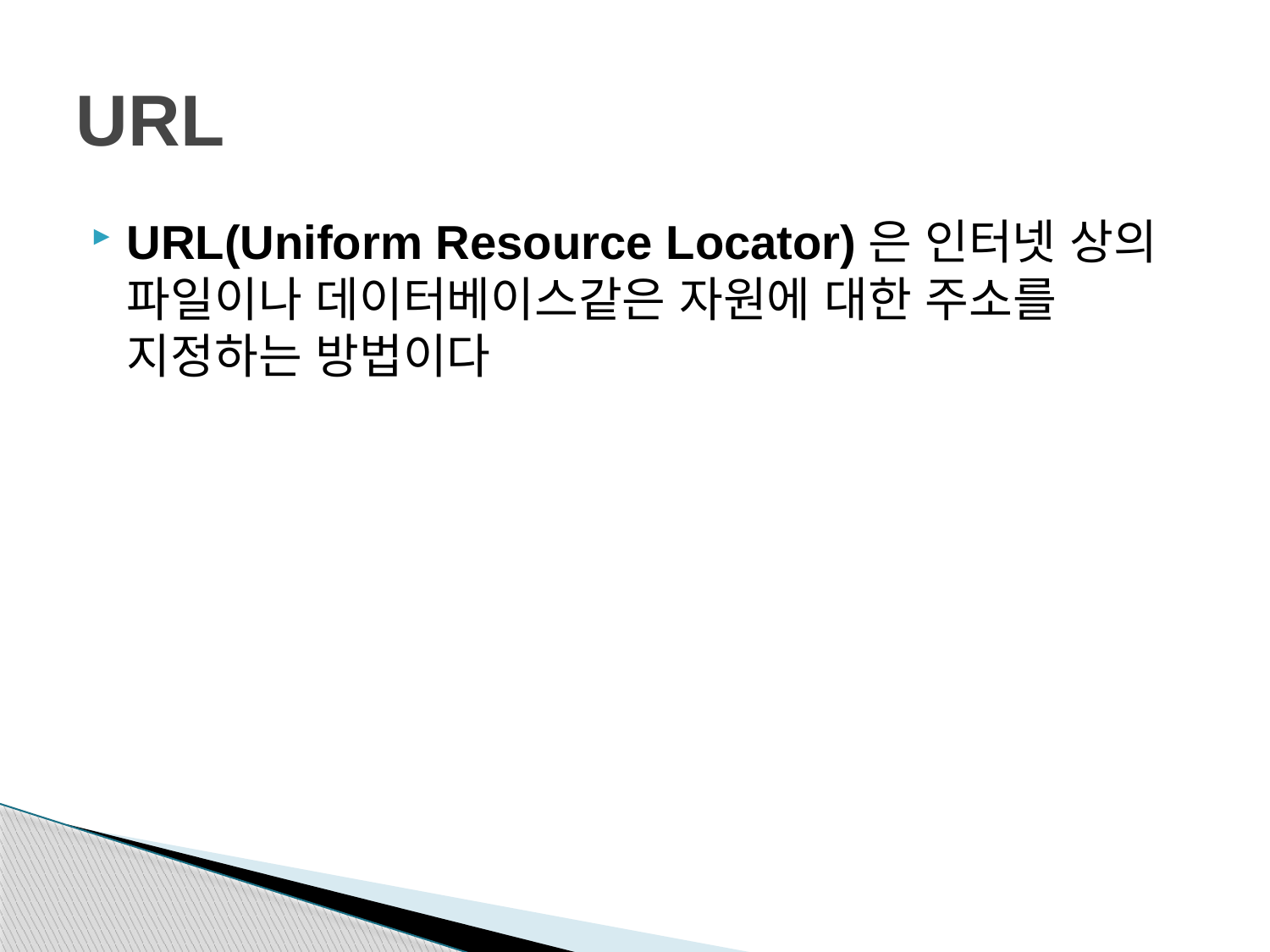

# URL
URL(Uniform Resource Locator)은 인터넷 상의 파일이나 데이터베이스같은 자원에 대한 주소를 지정하는 방법이다